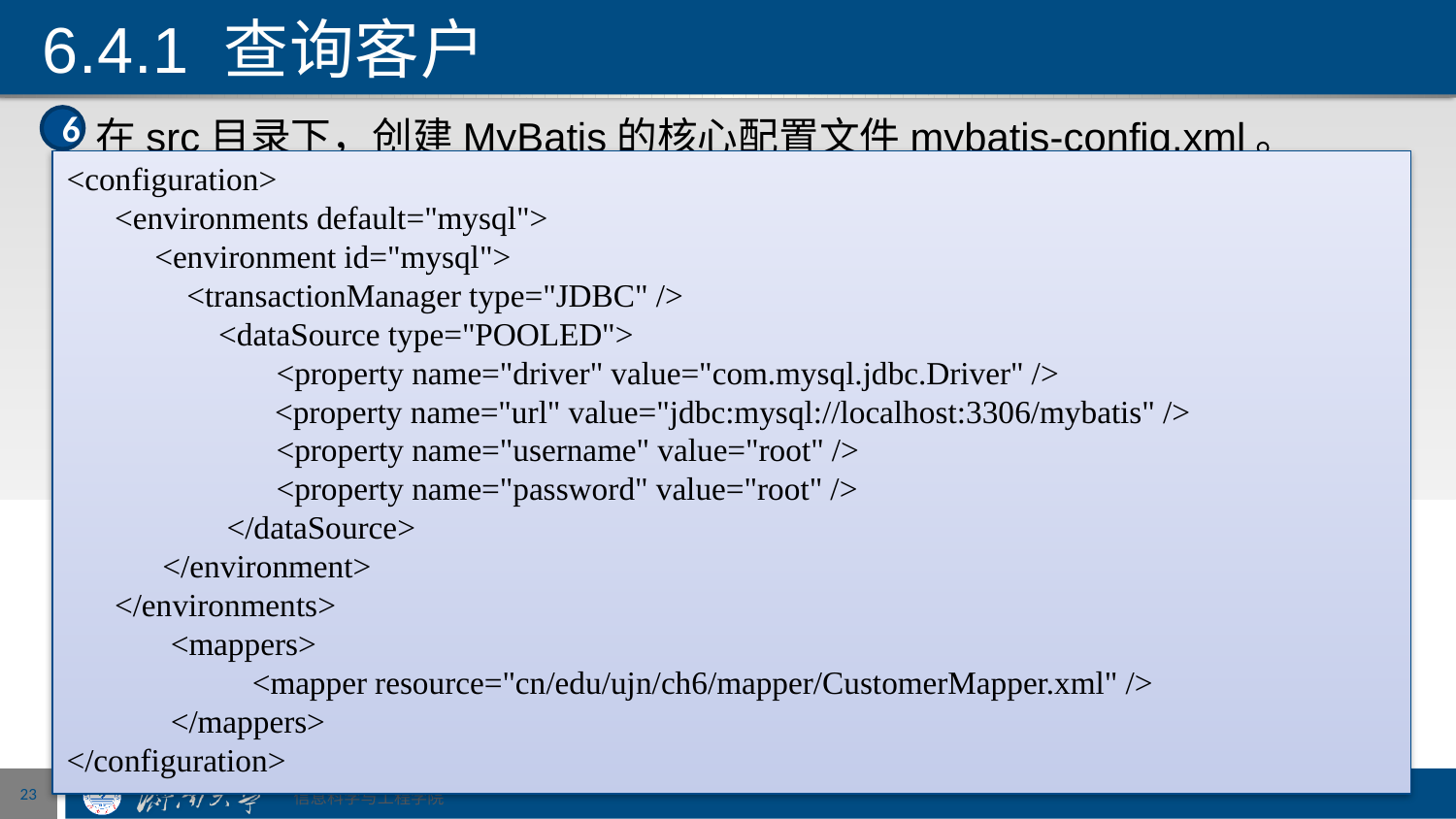

# 6.4.1 查询客户
        在src目录下，创建MyBatis的核心配置文件mybatis-config.xml。
6
<configuration>
      <environments default="mysql">
           <environment id="mysql">
               <transactionManager type="JDBC" />
                   <dataSource type="POOLED">
	        <property name="driver" value="com.mysql.jdbc.Driver" />
                          <property name="url" value="jdbc:mysql://localhost:3306/mybatis" />
	        <property name="username" value="root" />
	        <property name="password" value="root" />
                    </dataSource>
            </environment>
      </environments>
             <mappers>
	     <mapper resource="cn/edu/ujn/ch6/mapper/CustomerMapper.xml" />
             </mappers>
</configuration>